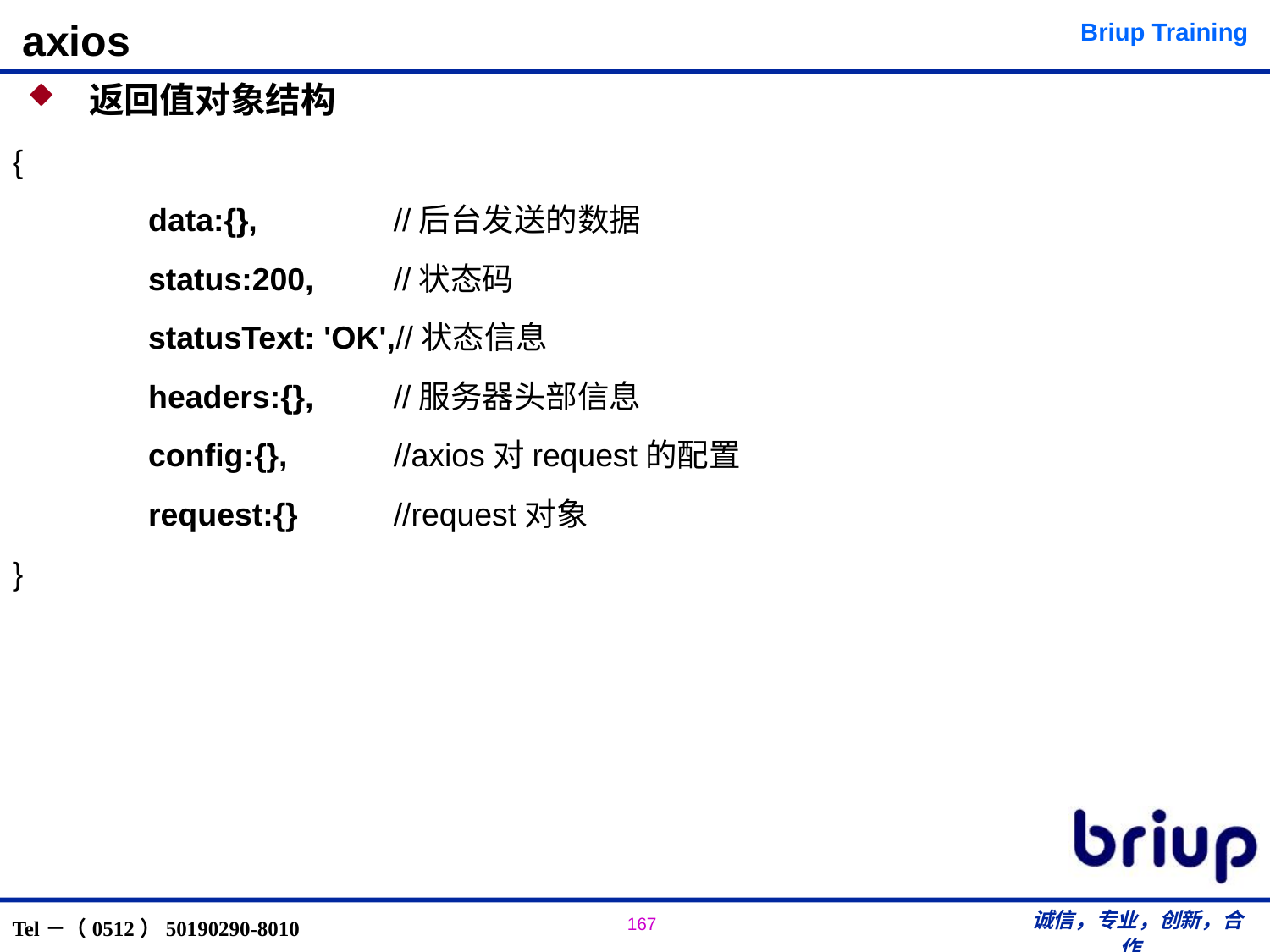

# axios
 返回值对象结构
{
	 data:{},		//后台发送的数据
	 status:200,	//状态码
	 statusText: 'OK',//状态信息
	 headers:{}, 	//服务器头部信息
	 config:{}, 	//axios对request的配置
	 request:{} 	//request对象
}